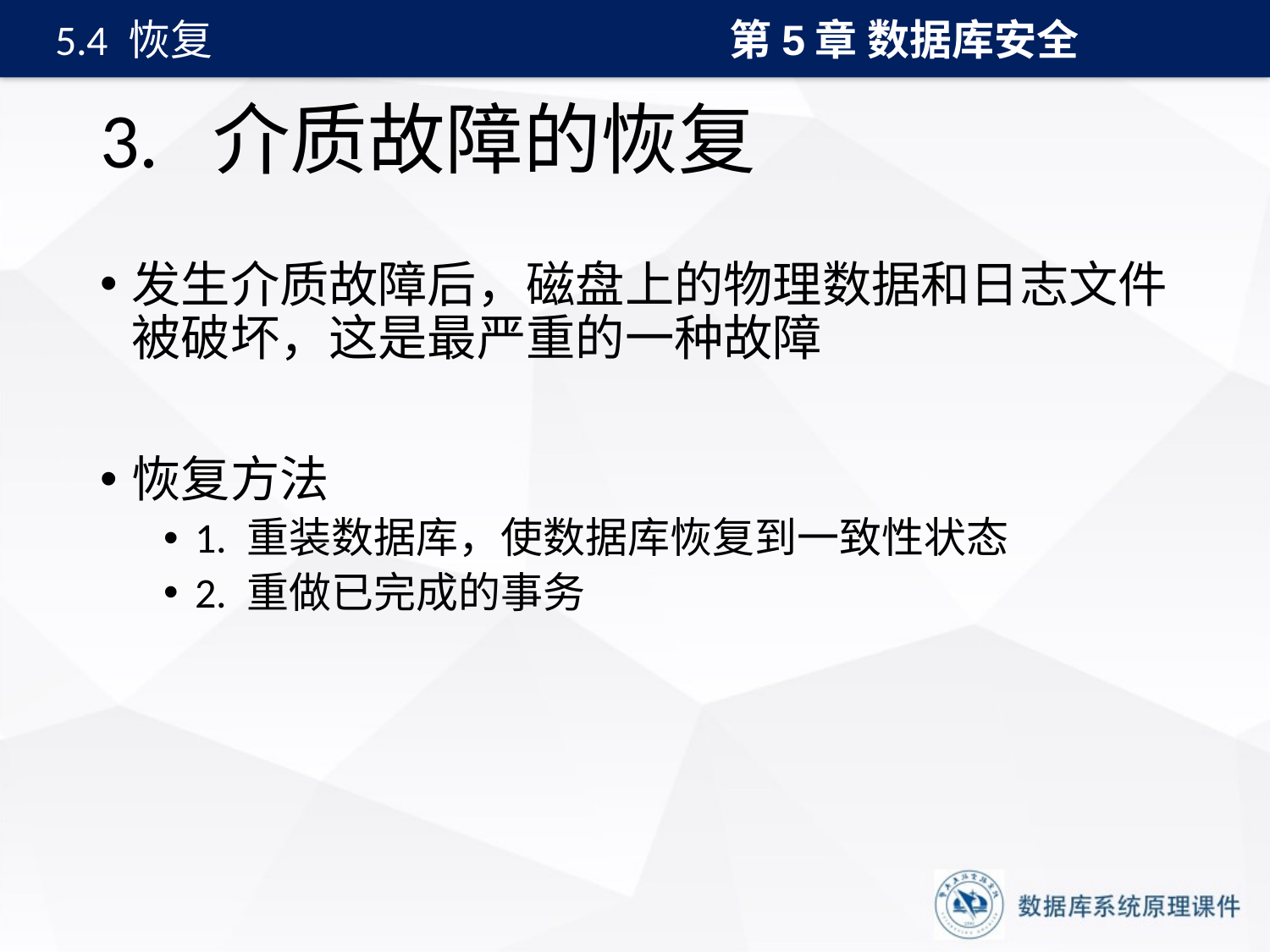

第5章 数据库安全
5.4 恢复
# 3.  介质故障的恢复
发生介质故障后，磁盘上的物理数据和日志文件被破坏，这是最严重的一种故障

恢复方法
1. 重装数据库，使数据库恢复到一致性状态
2. 重做已完成的事务